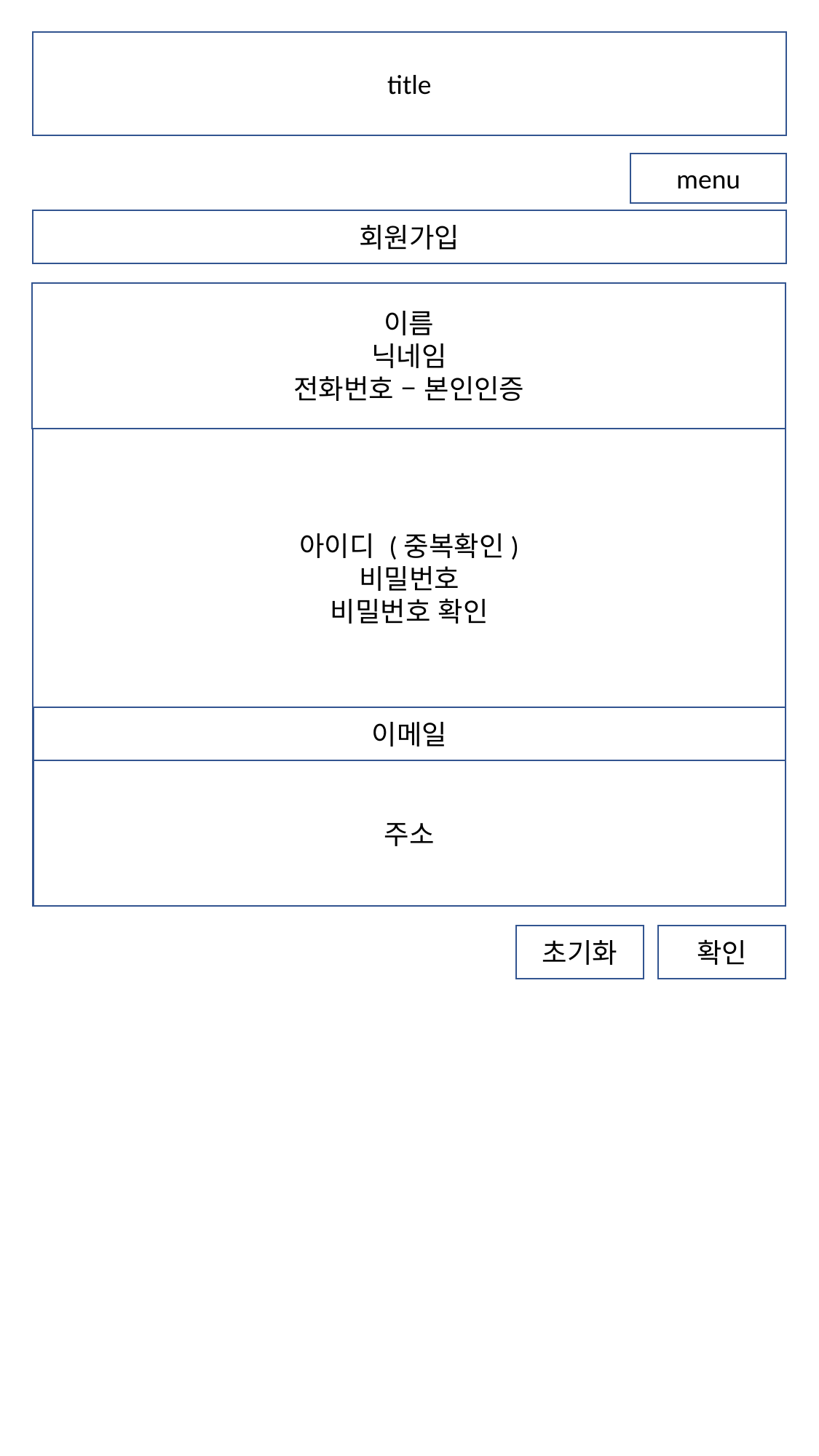

title
menu
회원가입
이름
닉네임
전화번호 – 본인인증
아이디 (중복확인)
비밀번호
비밀번호 확인

이메일
주소
초기화
확인